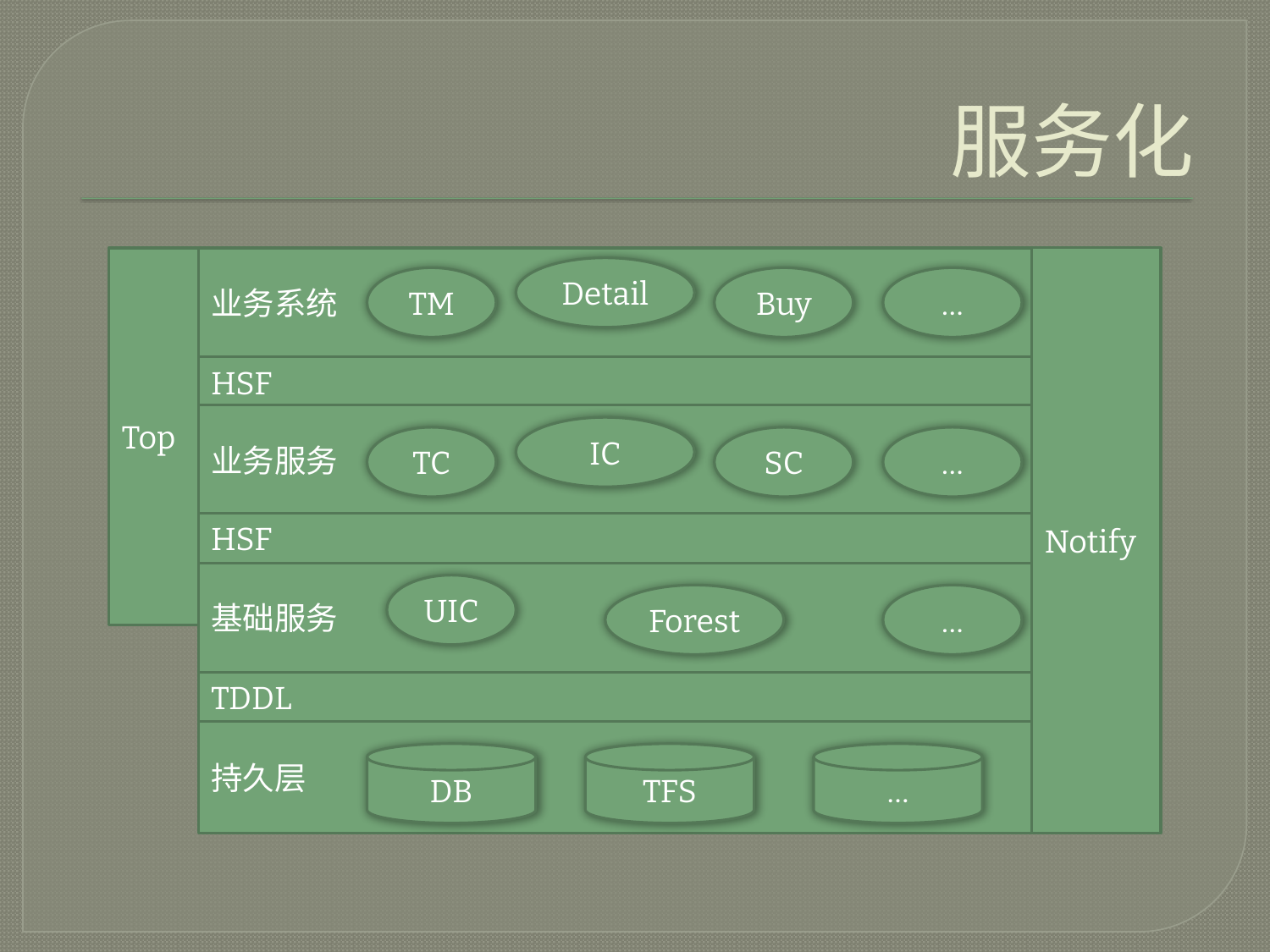

# 服务化
Top
业务系统
Detail
TM
Buy
…
Notify
HSF
业务服务
IC
TC
SC
…
HSF
基础服务
UIC
Forest
…
TDDL
持久层
DB
TFS
…